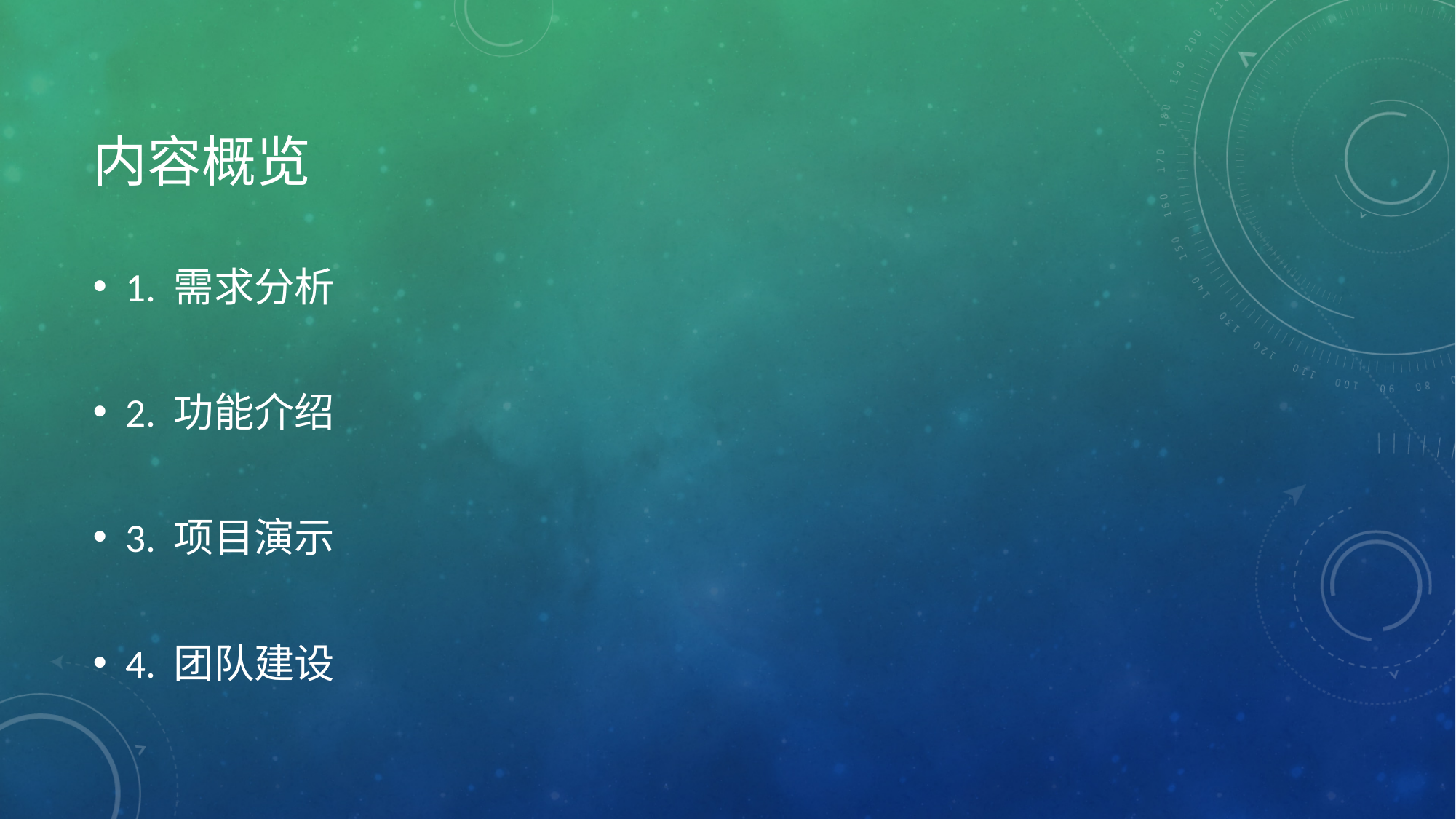

# 内容概览
1. 需求分析

2. 功能介绍

3. 项目演示

4. 团队建设